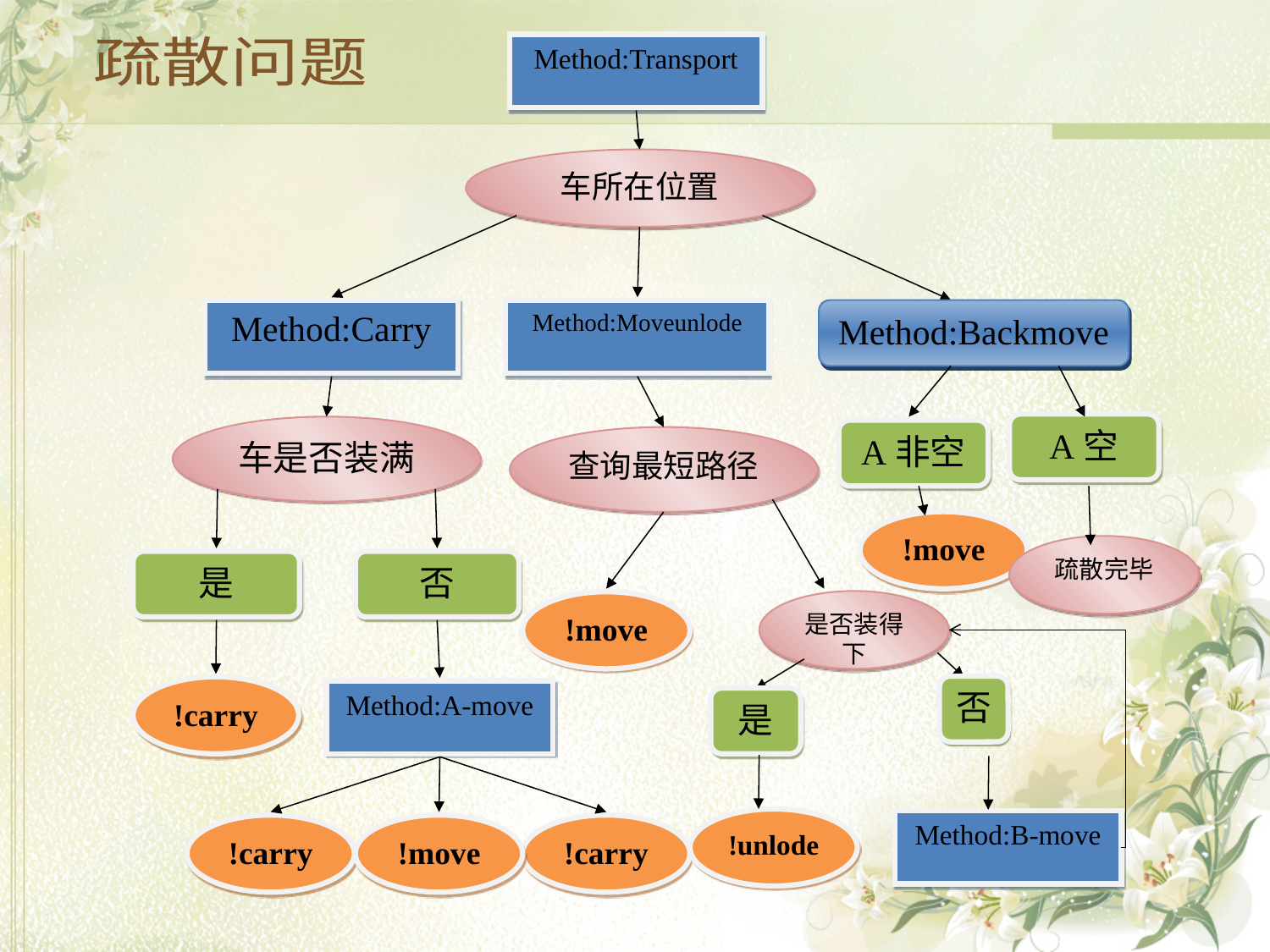

Method:Transport

车所在位置

Method:Carry
Method:Backmove
Method:Moveunlode

车是否装满
查询最短路径

!move

是
否
!move

!carry
Method:A-move

!unlode
!carry
!move
!carry

疏散问题

A空
A非空

疏散完毕
是否装得下

否
是

Method:B-move